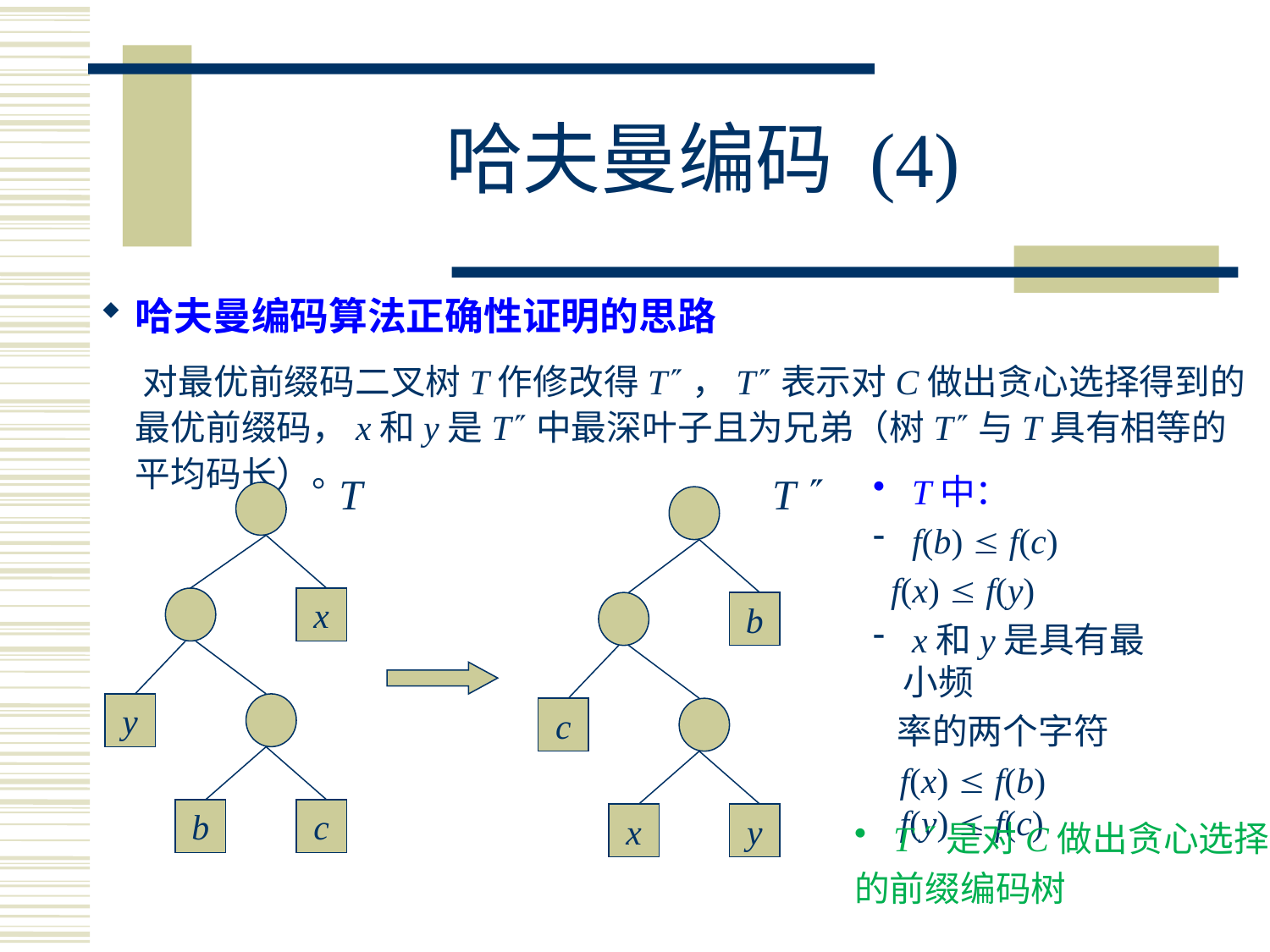

# 哈夫曼编码 (4)
哈夫曼编码算法正确性证明的思路
      对最优前缀码二叉树T作修改得T″，T″表示对C做出贪心选择得到的最优前缀码，x和y是T″中最深叶子且为兄弟（树T″与T具有相等的平均码长）。
T
T ″
 T中：
 f(b) ≤ f(c)
  f(x) ≤ f(y)
 x和y是具有最小频
  率的两个字符
   f(x) ≤ f(b)
   f(y) ≤ f(c)

x

y

b
c

b

c

x
y

 T ″是对C做出贪心选择
的前缀编码树